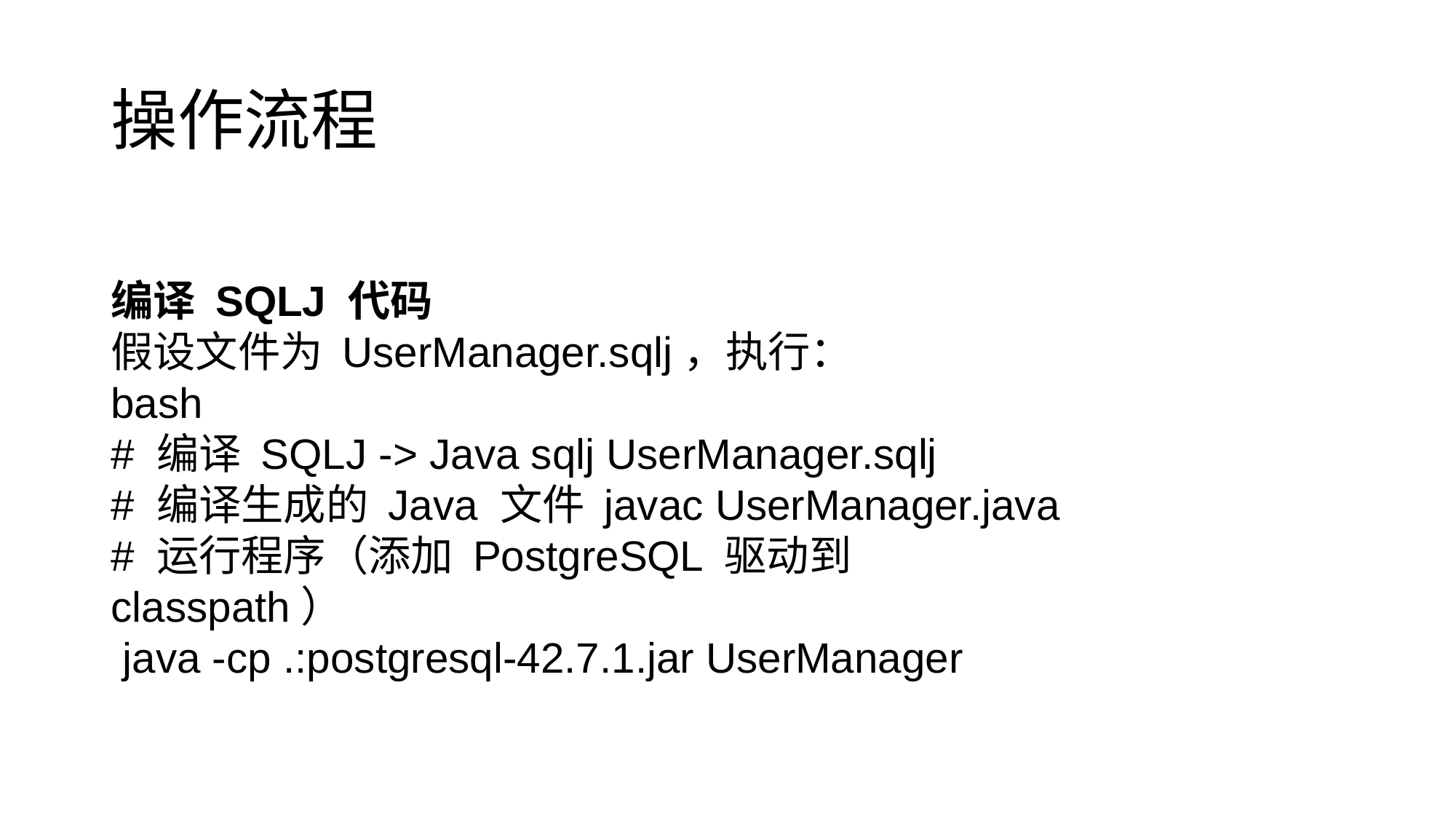

# 操作流程
编译 SQLJ 代码
假设文件为 UserManager.sqlj，执行：
bash
# 编译 SQLJ -> Java sqlj UserManager.sqlj
# 编译生成的 Java 文件 javac UserManager.java
# 运行程序（添加 PostgreSQL 驱动到 classpath）
 java -cp .:postgresql-42.7.1.jar UserManager